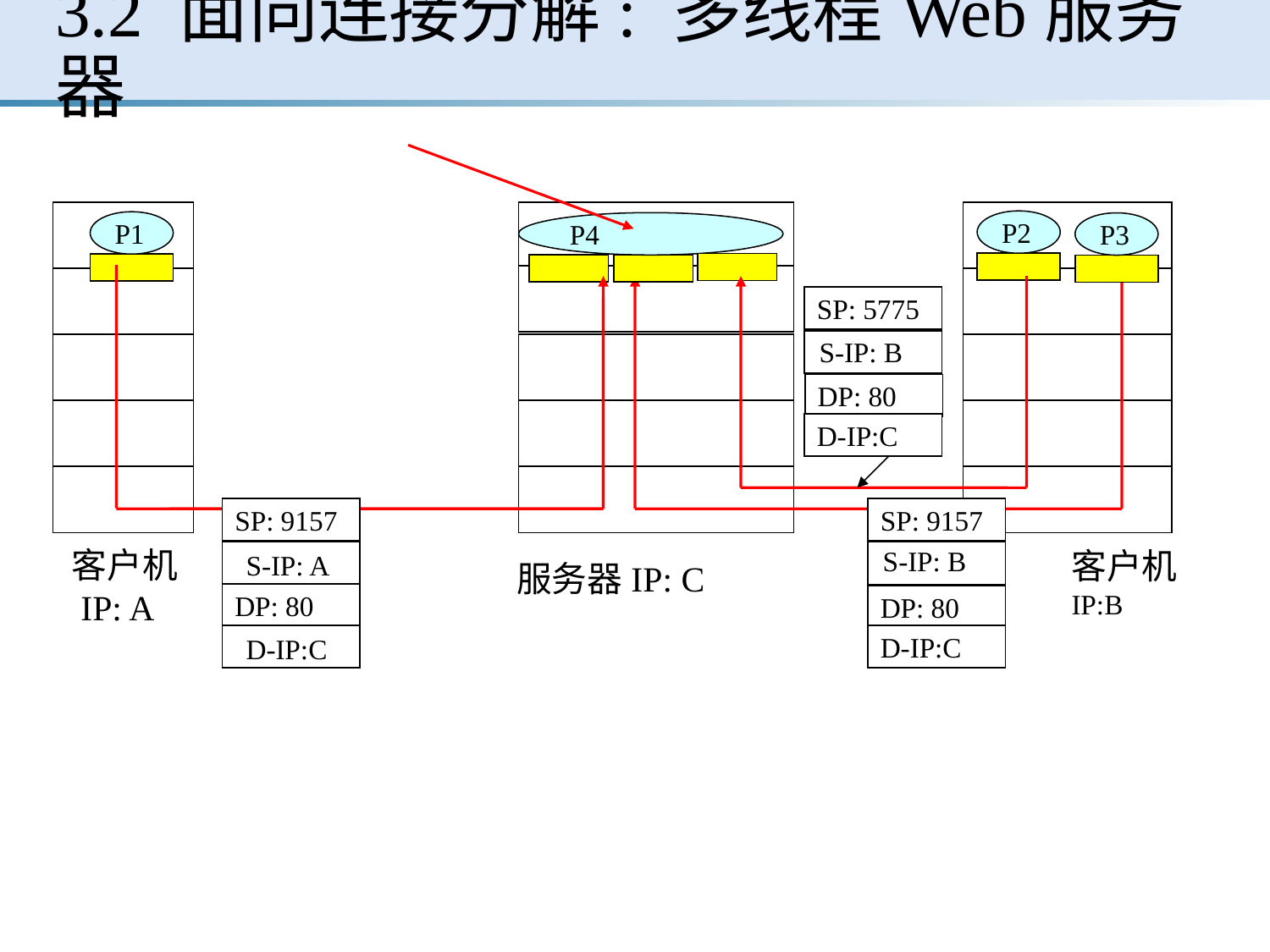

# 3.2 面向连接分解: 多线程Web服务器

P1

客户机
 IP: A

P1

P2

P4
P3

SP: 5775

DP: 80

S-IP: B

D-IP:C

SP: 9157

DP: 80
SP: 9157

S-IP: B
客户机
IP:B

S-IP: A
服务器IP: C

DP: 80

D-IP:C
D-IP:C